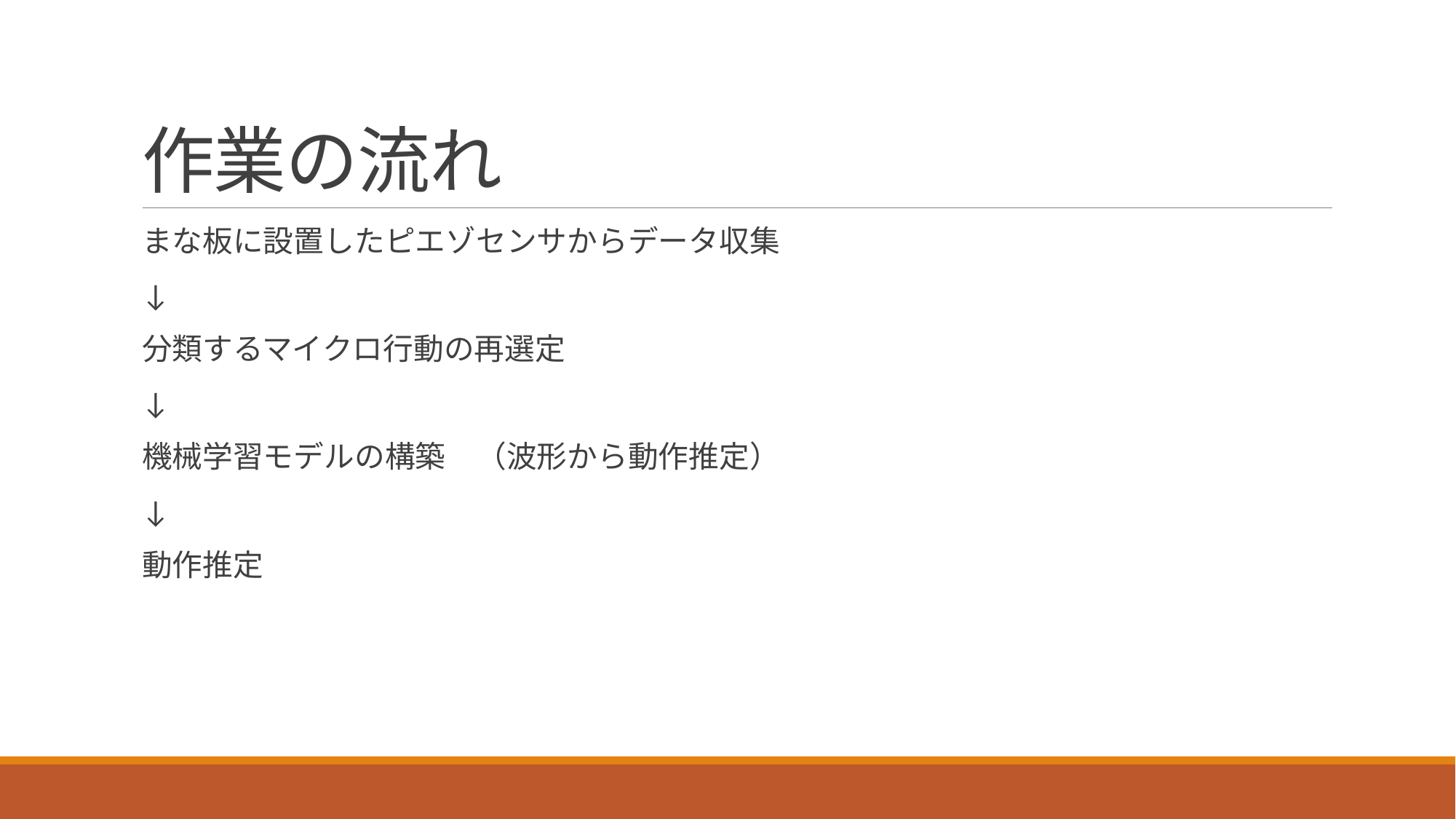

# 作業の流れ
まな板に設置したピエゾセンサからデータ収集
↓
分類するマイクロ行動の再選定
↓
機械学習モデルの構築　（波形から動作推定）
↓
動作推定